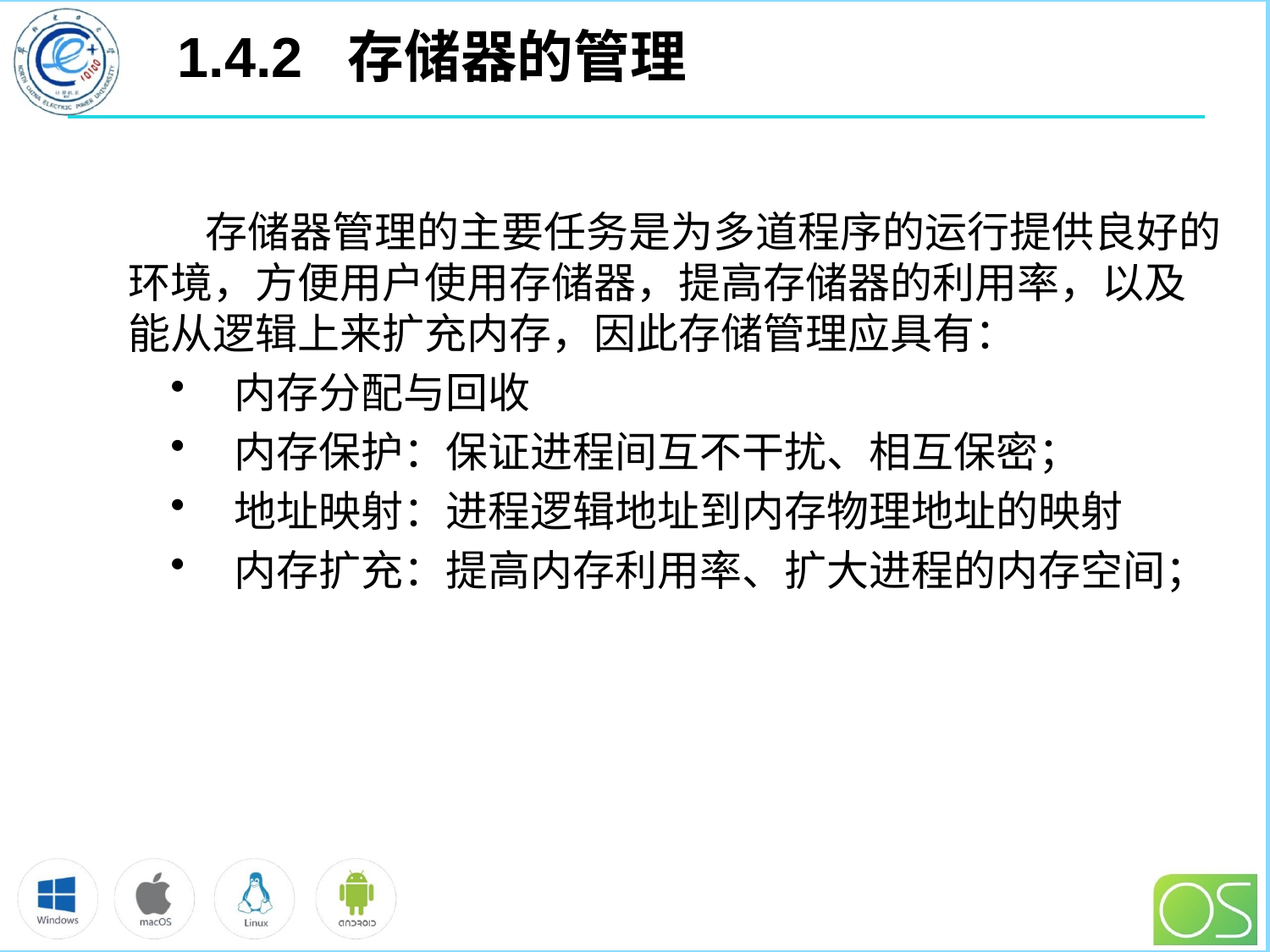

# 1.4.2  存储器的管理
	       存储器管理的主要任务是为多道程序的运行提供良好的环境，方便用户使用存储器，提高存储器的利用率，以及能从逻辑上来扩充内存，因此存储管理应具有：
内存分配与回收
内存保护：保证进程间互不干扰、相互保密；
地址映射：进程逻辑地址到内存物理地址的映射
内存扩充：提高内存利用率、扩大进程的内存空间；